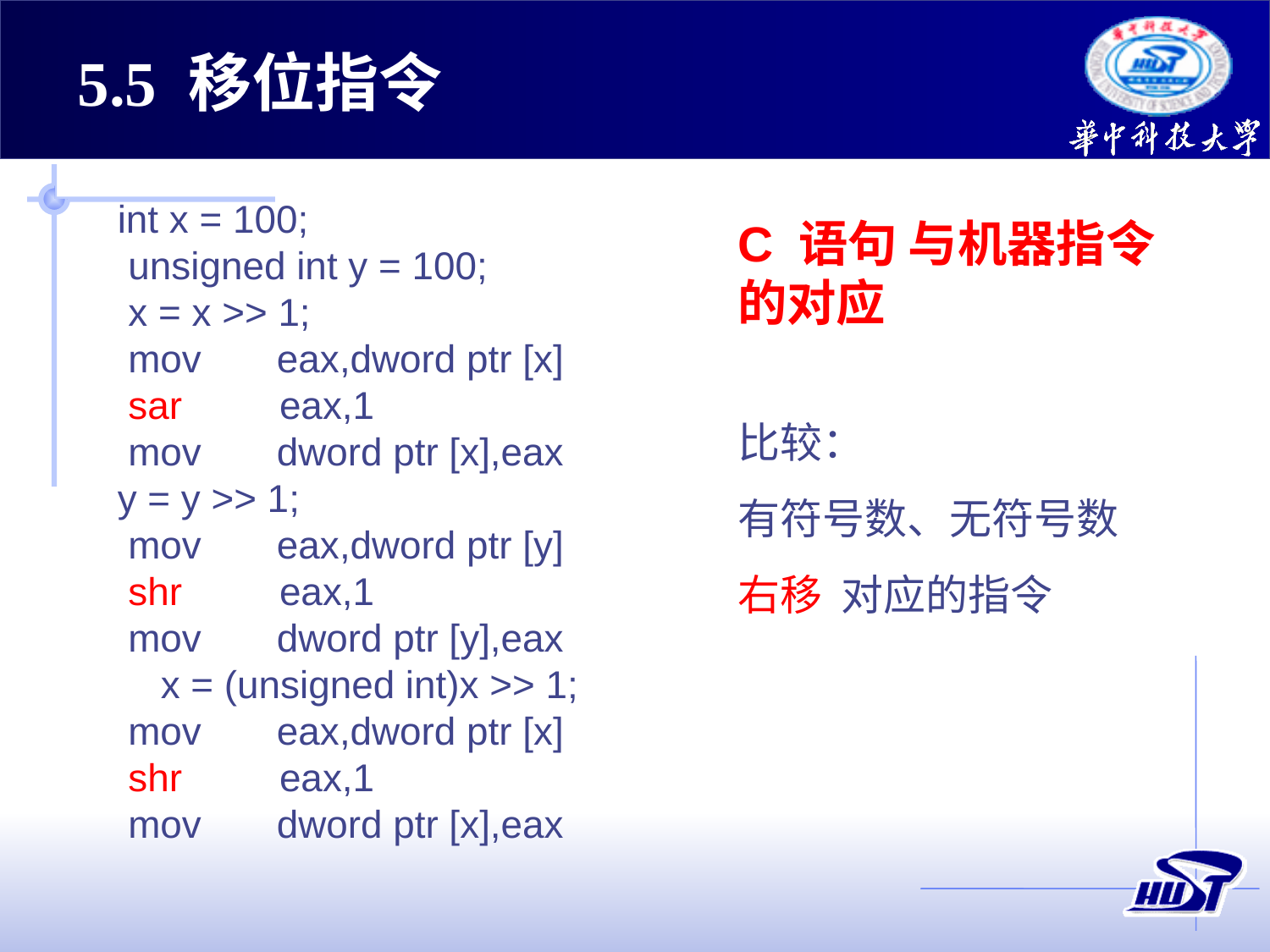

5.5 移位指令
int x = 100;
 unsigned int y = 100;
 x = x >> 1;
 mov       eax,dword ptr [x]
 sar         eax,1
 mov       dword ptr [x],eax
y = y >> 1;
 mov       eax,dword ptr [y]
 shr         eax,1
 mov       dword ptr [y],eax
    x = (unsigned int)x >> 1;
 mov       eax,dword ptr [x]
 shr         eax,1
 mov       dword ptr [x],eax
C 语句 与机器指令的对应

比较：
有符号数、无符号数
右移  对应的指令